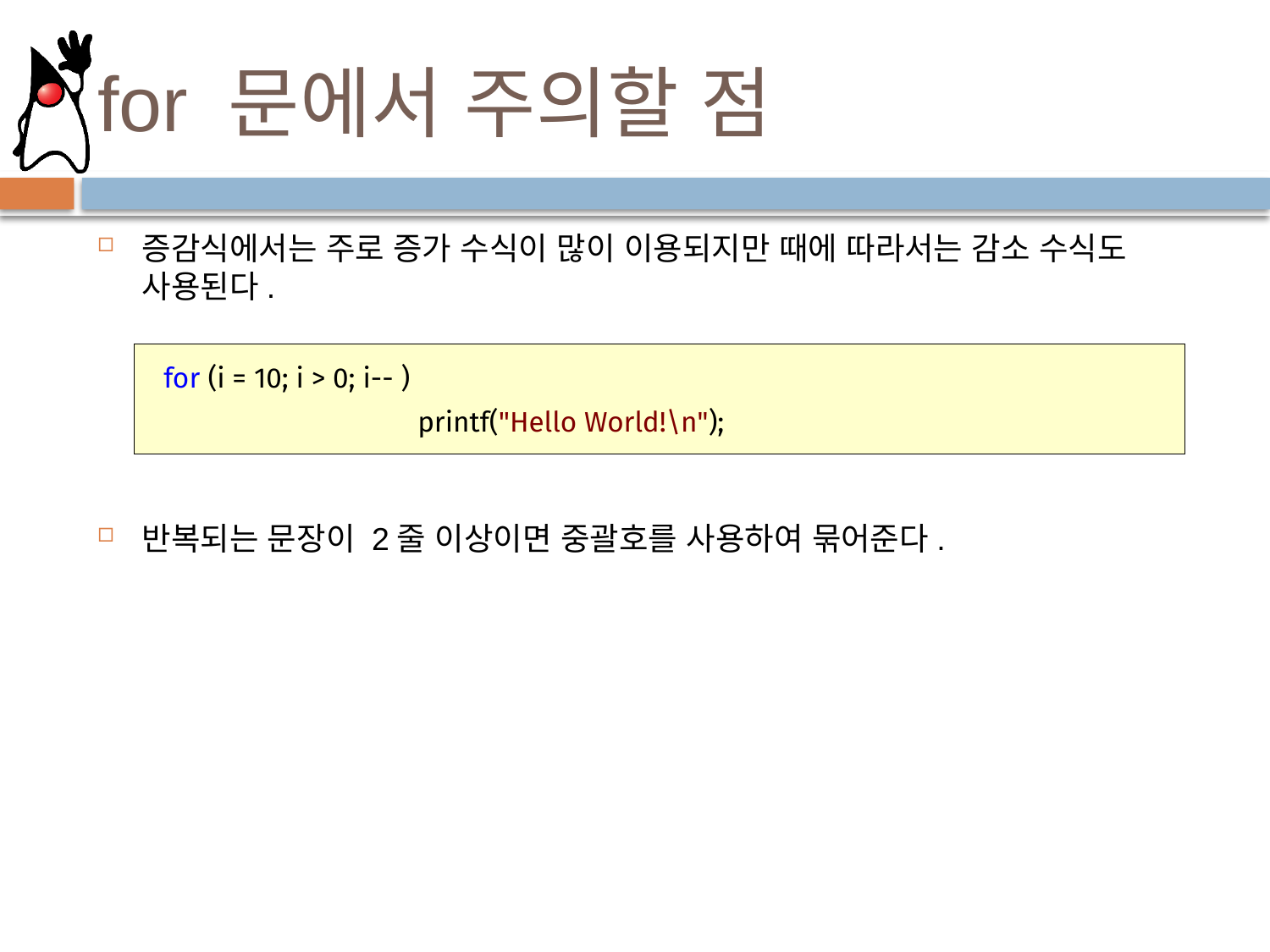

# for 문에서 주의할 점
증감식에서는 주로 증가 수식이 많이 이용되지만 때에 따라서는 감소 수식도 사용된다.

반복되는 문장이 2줄 이상이면 중괄호를 사용하여 묶어준다.
for (i = 10; i > 0; i-- )
		printf("Hello World!\n");